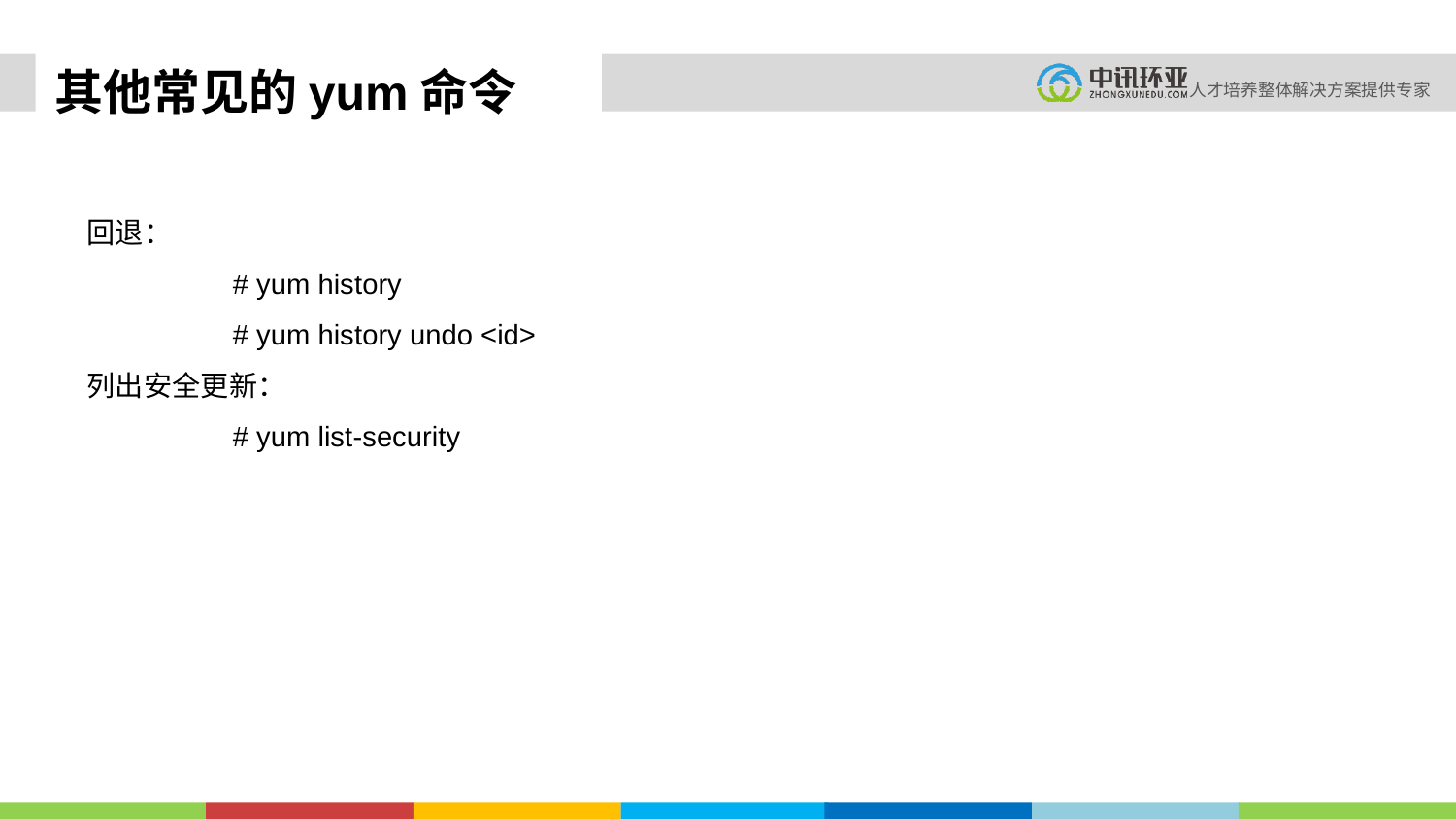

# 其他常见的yum命令
回退：
	# yum history
	# yum history undo <id>
列出安全更新：
	# yum list-security